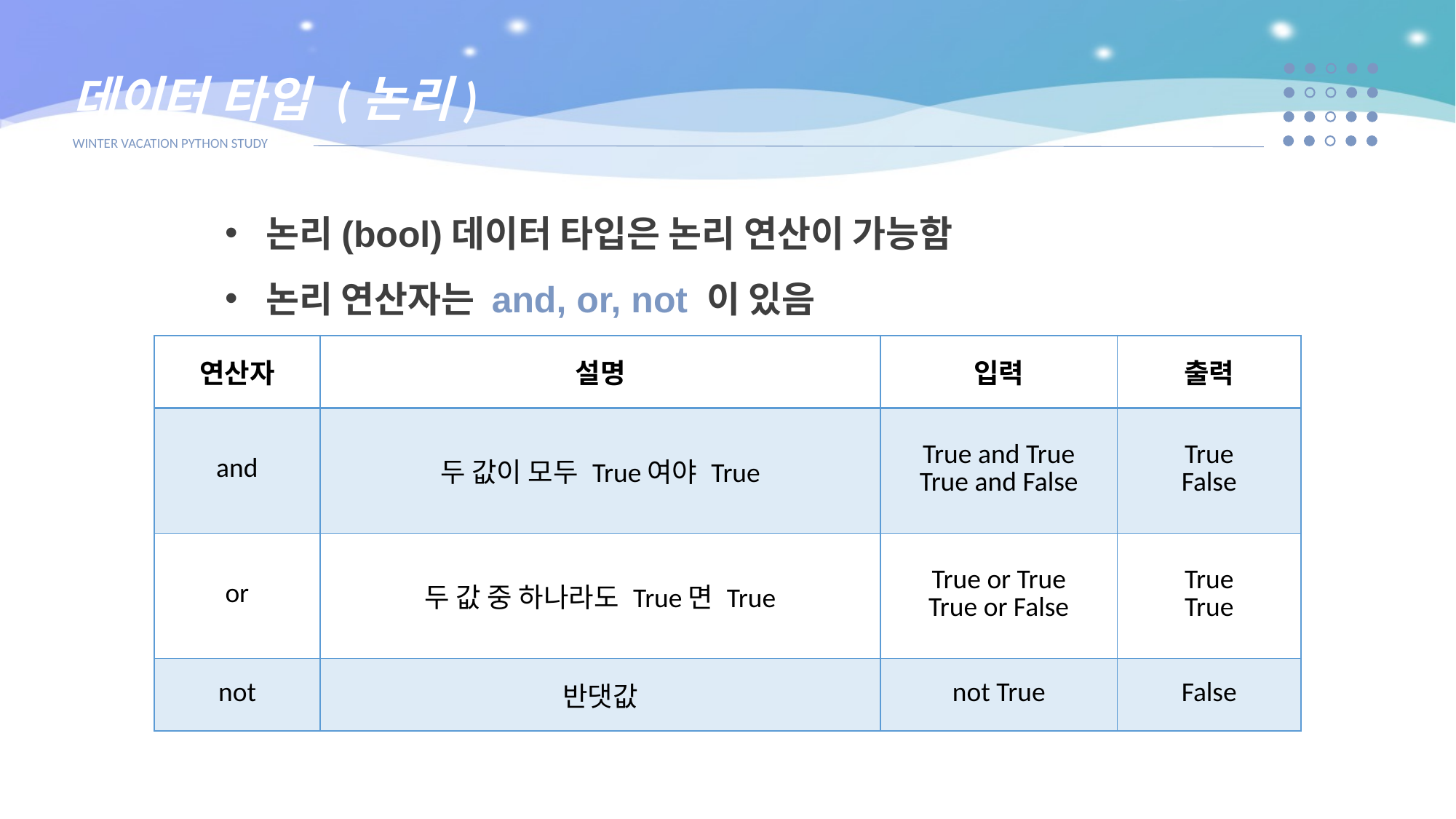

데이터 타입 (논리)
WINTER VACATION PYTHON STUDY

논리(bool)데이터 타입은 논리 연산이 가능함
논리 연산자는 and, or, not 이 있음
| 연산자 | 설명 | 입력 | 출력 |
| --- | --- | --- | --- |
| and | 두 값이 모두 True여야 True | True and True True and False | True False |
| or | 두 값 중 하나라도 True면 True | True or True True or False | True True |
| not | 반댓값 | not True | False |